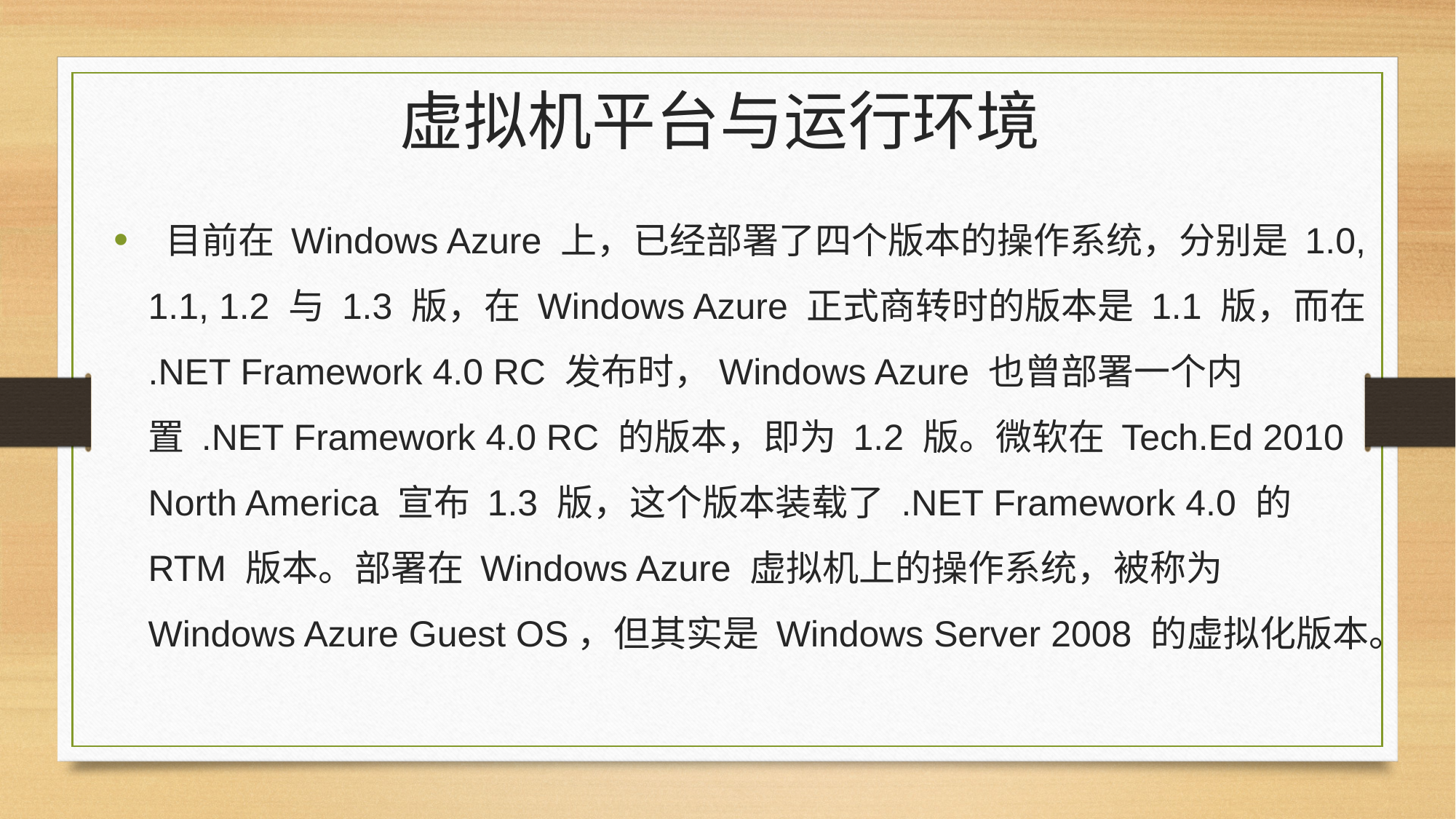

# 虚拟机平台与运行环境
 目前在 Windows Azure 上，已经部署了四个版本的操作系统，分别是 1.0, 1.1, 1.2 与 1.3 版，在 Windows Azure 正式商转时的版本是 1.1 版，而在 .NET Framework 4.0 RC 发布时，Windows Azure 也曾部署一个内置 .NET Framework 4.0 RC 的版本，即为 1.2 版。微软在 Tech.Ed 2010 North America 宣布 1.3 版，这个版本装载了 .NET Framework 4.0 的 RTM 版本。部署在 Windows Azure 虚拟机上的操作系统，被称为 Windows Azure Guest OS，但其实是 Windows Server 2008 的虚拟化版本。